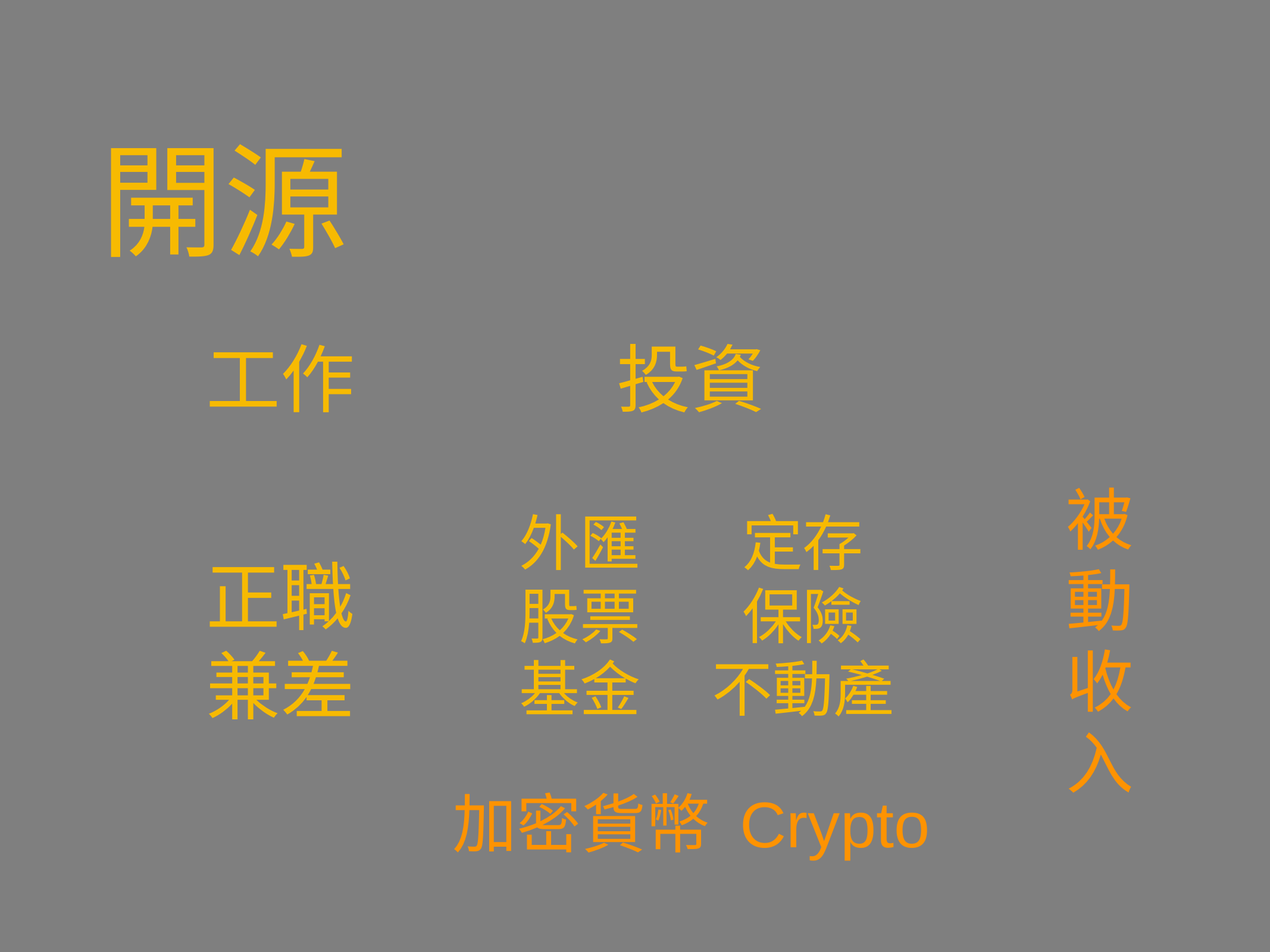

開源

工作
投資
外匯
股票
基金
定存
保險
不動產
正職
兼差
被動收入
加密貨幣 Crypto